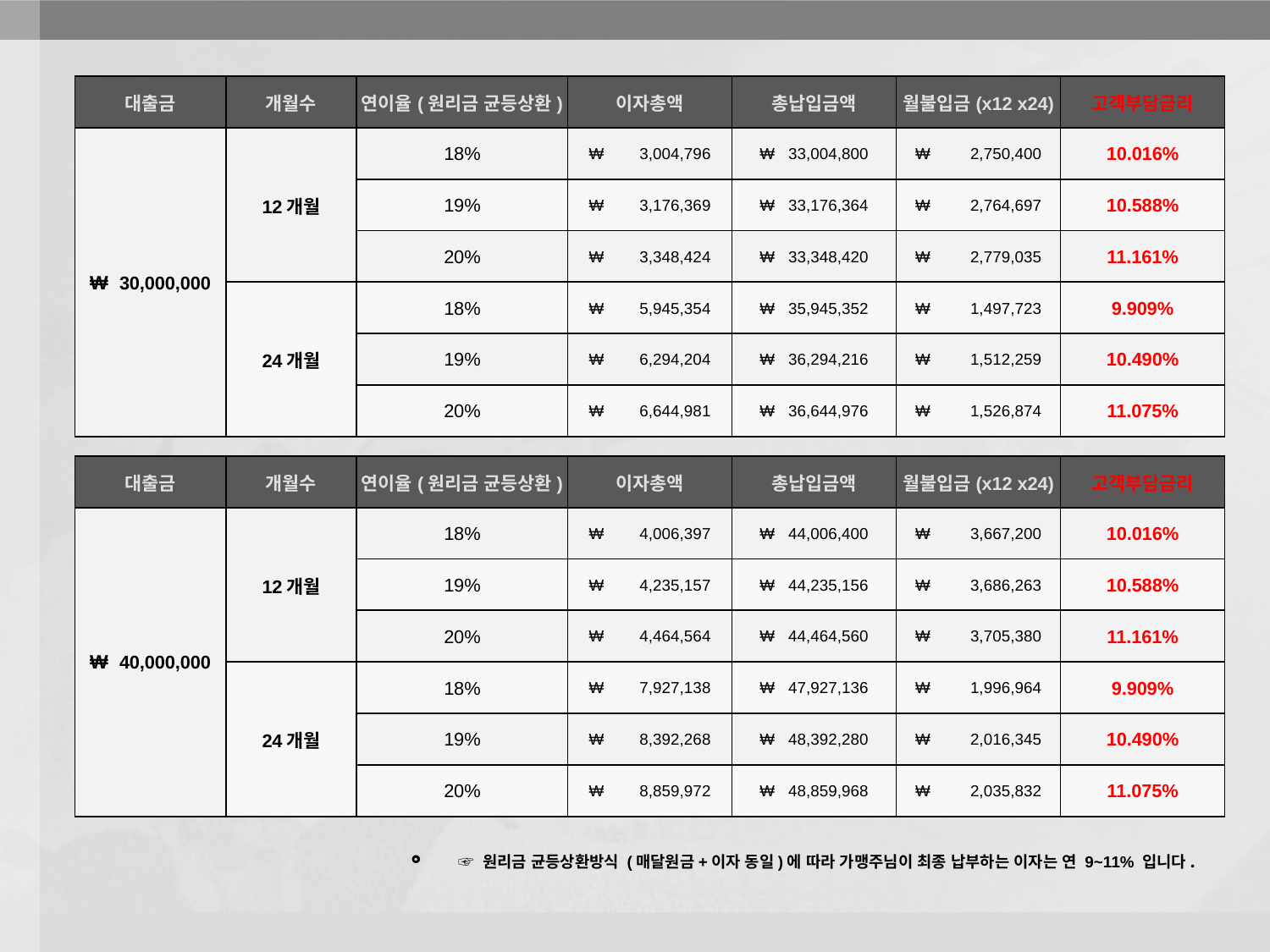

| 대출금 | 개월수 | 연이율(원리금 균등상환) | 이자총액 | 총납입금액 | 월불입금(x12 x24) | 고객부담금리 |
| --- | --- | --- | --- | --- | --- | --- |
| ₩ 30,000,000 | 12개월 | 18% | ₩ 3,004,796 | ₩ 33,004,800 | ₩ 2,750,400 | 10.016% |
|  |  | 19% | ₩ 3,176,369 | ₩ 33,176,364 | ₩ 2,764,697 | 10.588% |
|  |  | 20% | ₩ 3,348,424 | ₩ 33,348,420 | ₩ 2,779,035 | 11.161% |
|  | 24개월 | 18% | ₩ 5,945,354 | ₩ 35,945,352 | ₩ 1,497,723 | 9.909% |
|  |  | 19% | ₩ 6,294,204 | ₩ 36,294,216 | ₩ 1,512,259 | 10.490% |
|  |  | 20% | ₩ 6,644,981 | ₩ 36,644,976 | ₩ 1,526,874 | 11.075% |
| 대출금 | 개월수 | 연이율(원리금 균등상환) | 이자총액 | 총납입금액 | 월불입금(x12 x24) | 고객부담금리 |
| --- | --- | --- | --- | --- | --- | --- |
| ₩ 40,000,000 | 12개월 | 18% | ₩ 4,006,397 | ₩ 44,006,400 | ₩ 3,667,200 | 10.016% |
|  |  | 19% | ₩ 4,235,157 | ₩ 44,235,156 | ₩ 3,686,263 | 10.588% |
|  |  | 20% | ₩ 4,464,564 | ₩ 44,464,560 | ₩ 3,705,380 | 11.161% |
|  | 24개월 | 18% | ₩ 7,927,138 | ₩ 47,927,136 | ₩ 1,996,964 | 9.909% |
|  |  | 19% | ₩ 8,392,268 | ₩ 48,392,280 | ₩ 2,016,345 | 10.490% |
|  |  | 20% | ₩ 8,859,972 | ₩ 48,859,968 | ₩ 2,035,832 | 11.075% |
☞ 원리금 균등상환방식 (매달원금+이자 동일)에 따라 가맹주님이 최종 납부하는 이자는 연 9~11% 입니다.